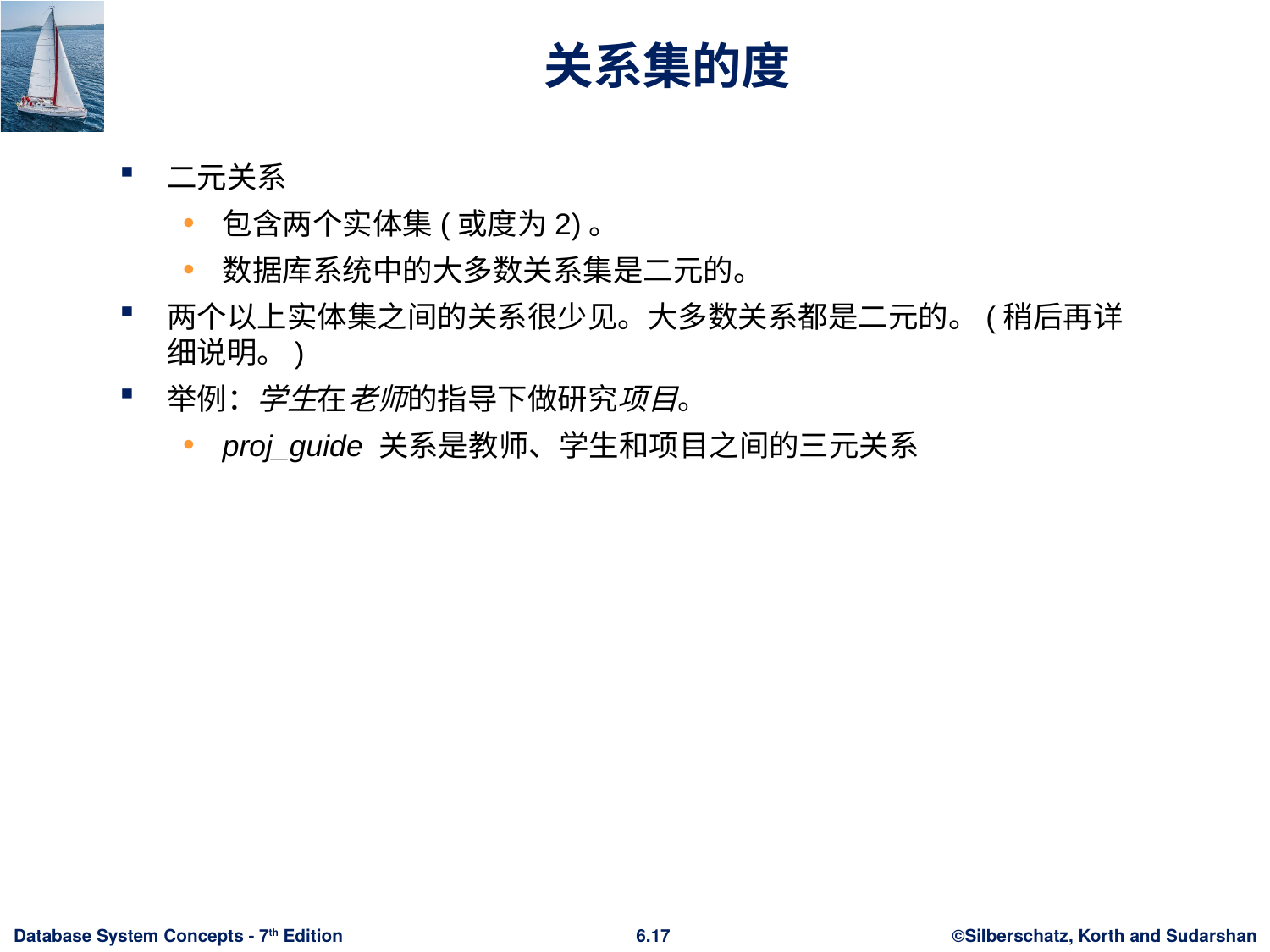

# 关系集的度
二元关系
包含两个实体集(或度为2)。
数据库系统中的大多数关系集是二元的。
两个以上实体集之间的关系很少见。大多数关系都是二元的。(稍后再详细说明。)
举例：学生在老师的指导下做研究项目。
proj_guide 关系是教师、学生和项目之间的三元关系